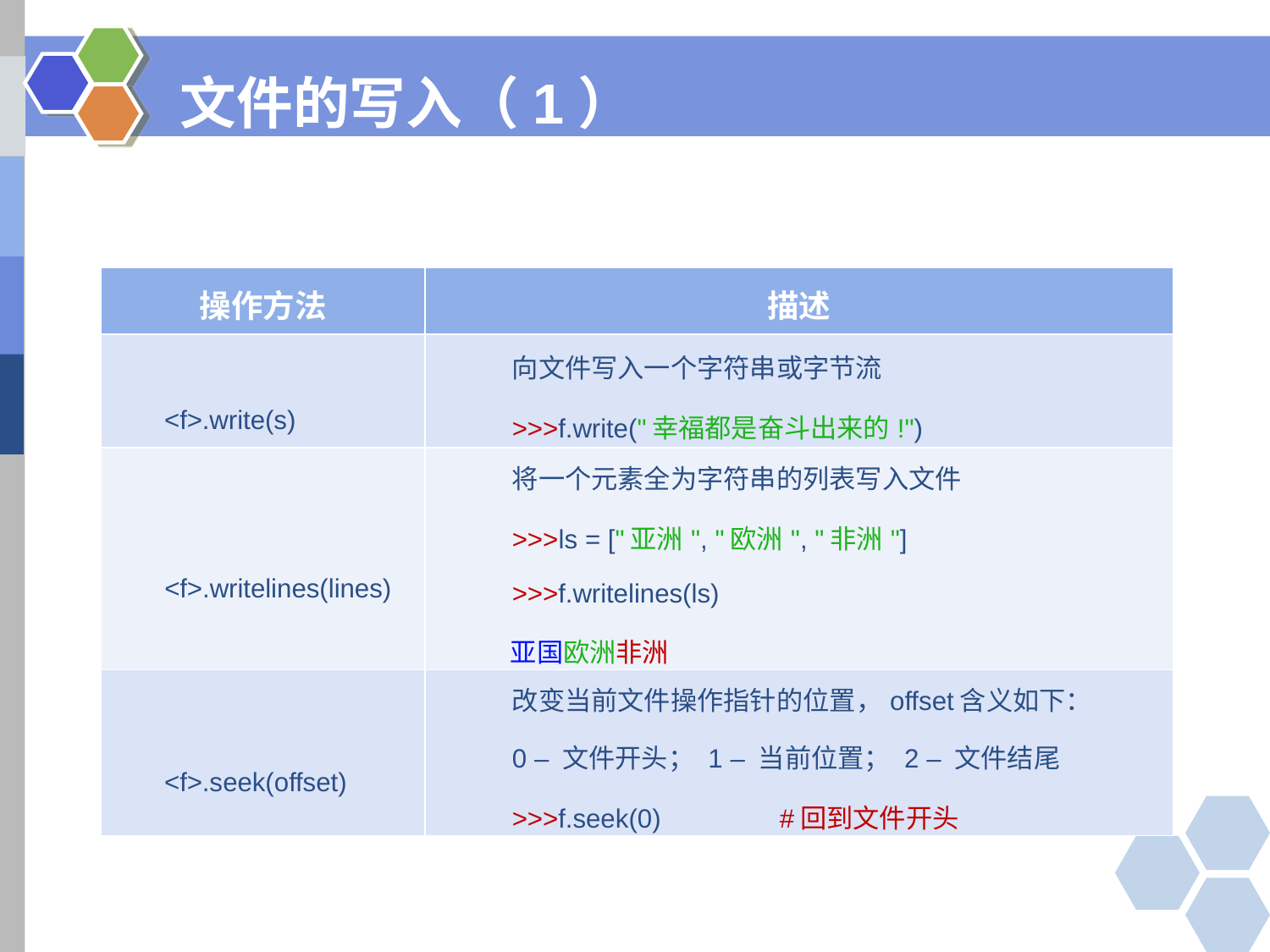

# 文件的写入（1）
| 操作方法 | 描述 |
| --- | --- |
| <f>.write(s) | 向文件写入一个字符串或字节流 >>>f.write("幸福都是奋斗出来的!") |
| <f>.writelines(lines) | 将一个元素全为字符串的列表写入文件 >>>ls = ["亚洲", "欧洲", "非洲"] >>>f.writelines(ls) 亚国欧洲非洲 |
| <f>.seek(offset) | 改变当前文件操作指针的位置，offset含义如下： 0 – 文件开头； 1 – 当前位置； 2 – 文件结尾 >>>f.seek(0) #回到文件开头 |